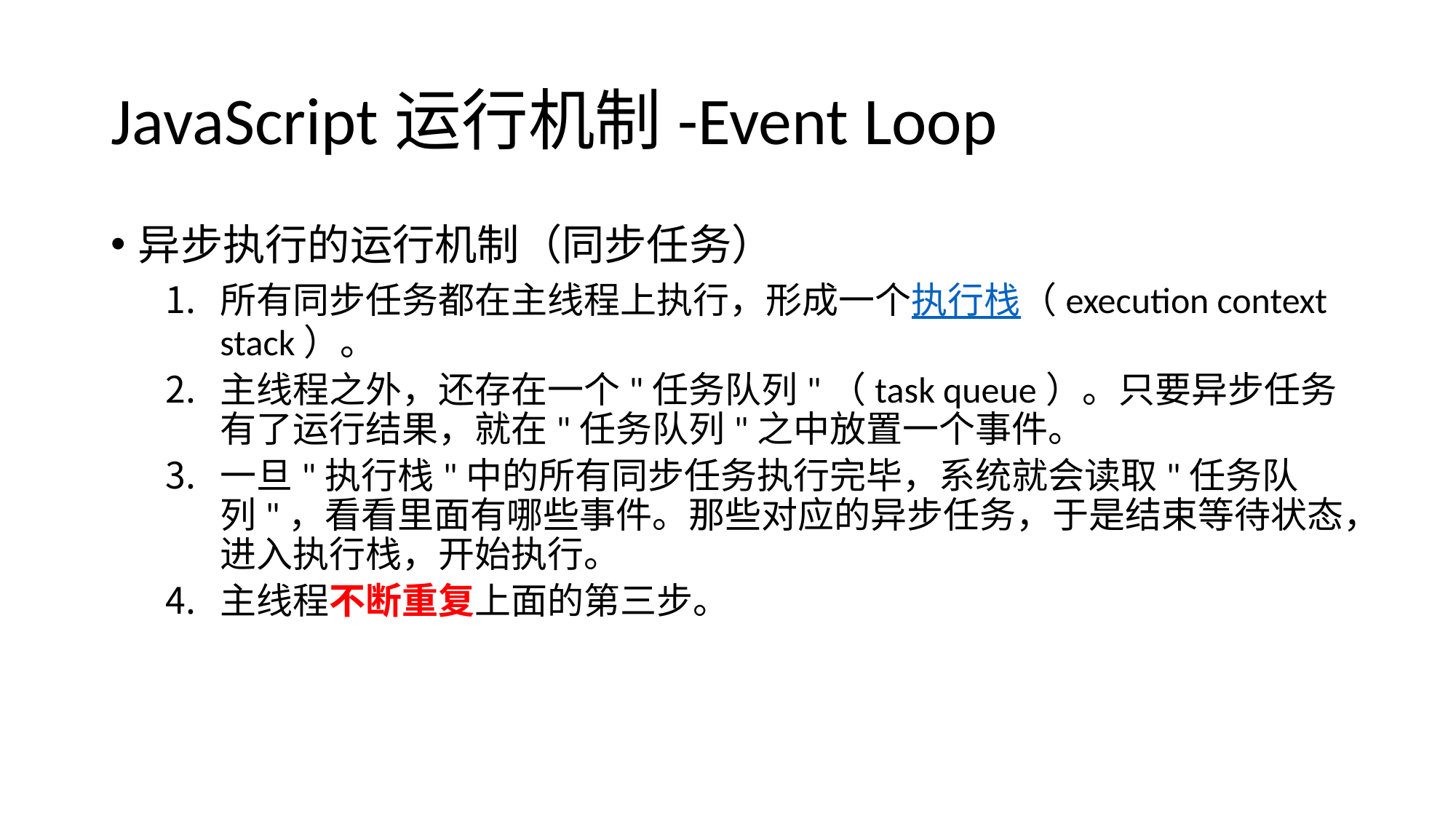

# JavaScript运行机制-Event Loop
异步执行的运行机制（同步任务）
所有同步任务都在主线程上执行，形成一个执行栈（execution context stack）。
主线程之外，还存在一个"任务队列"（task queue）。只要异步任务有了运行结果，就在"任务队列"之中放置一个事件。
一旦"执行栈"中的所有同步任务执行完毕，系统就会读取"任务队列"，看看里面有哪些事件。那些对应的异步任务，于是结束等待状态，进入执行栈，开始执行。
主线程不断重复上面的第三步。